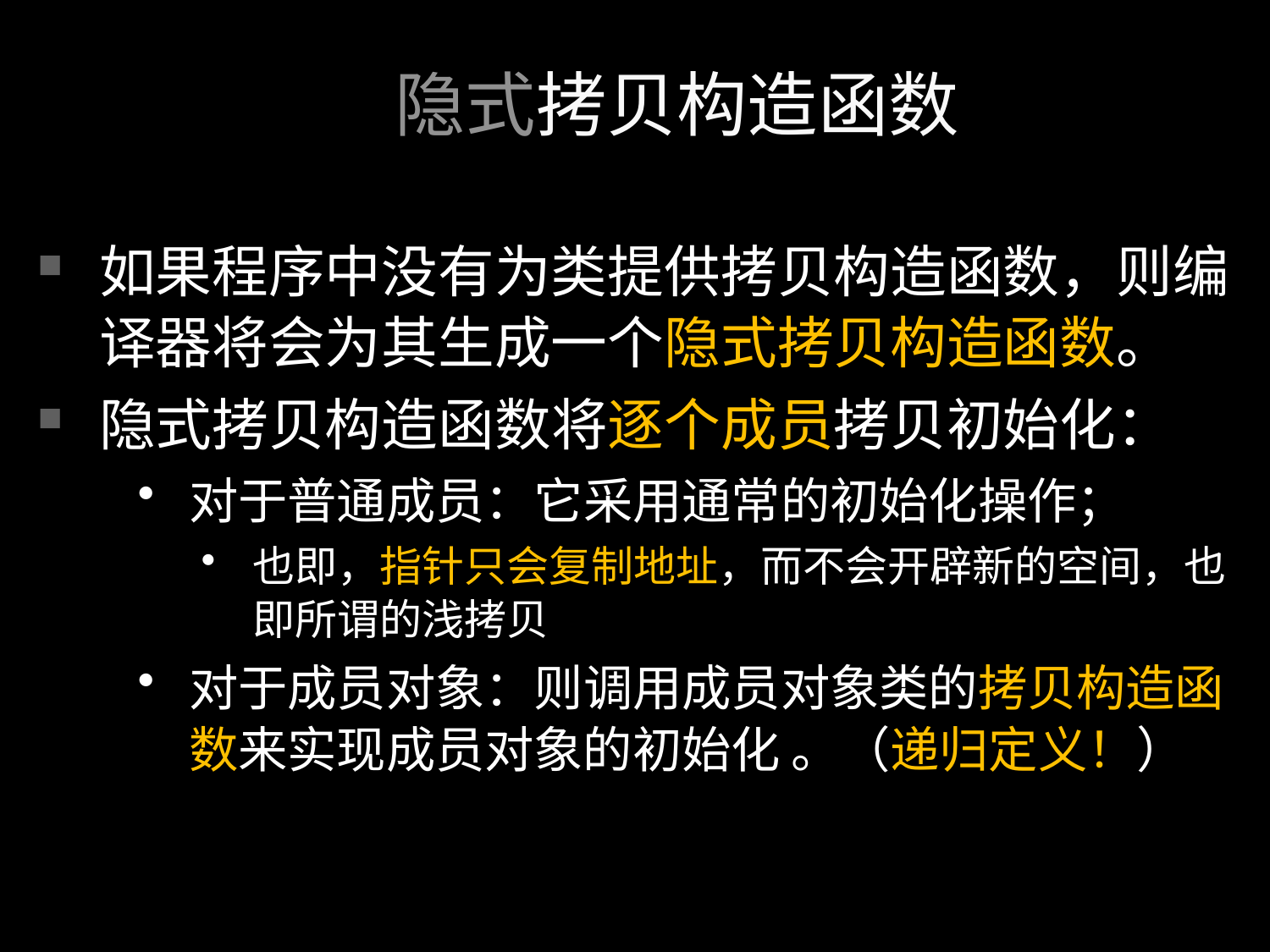

# 隐式拷贝构造函数
如果程序中没有为类提供拷贝构造函数，则编译器将会为其生成一个隐式拷贝构造函数。
隐式拷贝构造函数将逐个成员拷贝初始化：
对于普通成员：它采用通常的初始化操作；
也即，指针只会复制地址，而不会开辟新的空间，也即所谓的浅拷贝
对于成员对象：则调用成员对象类的拷贝构造函数来实现成员对象的初始化 。（递归定义！）